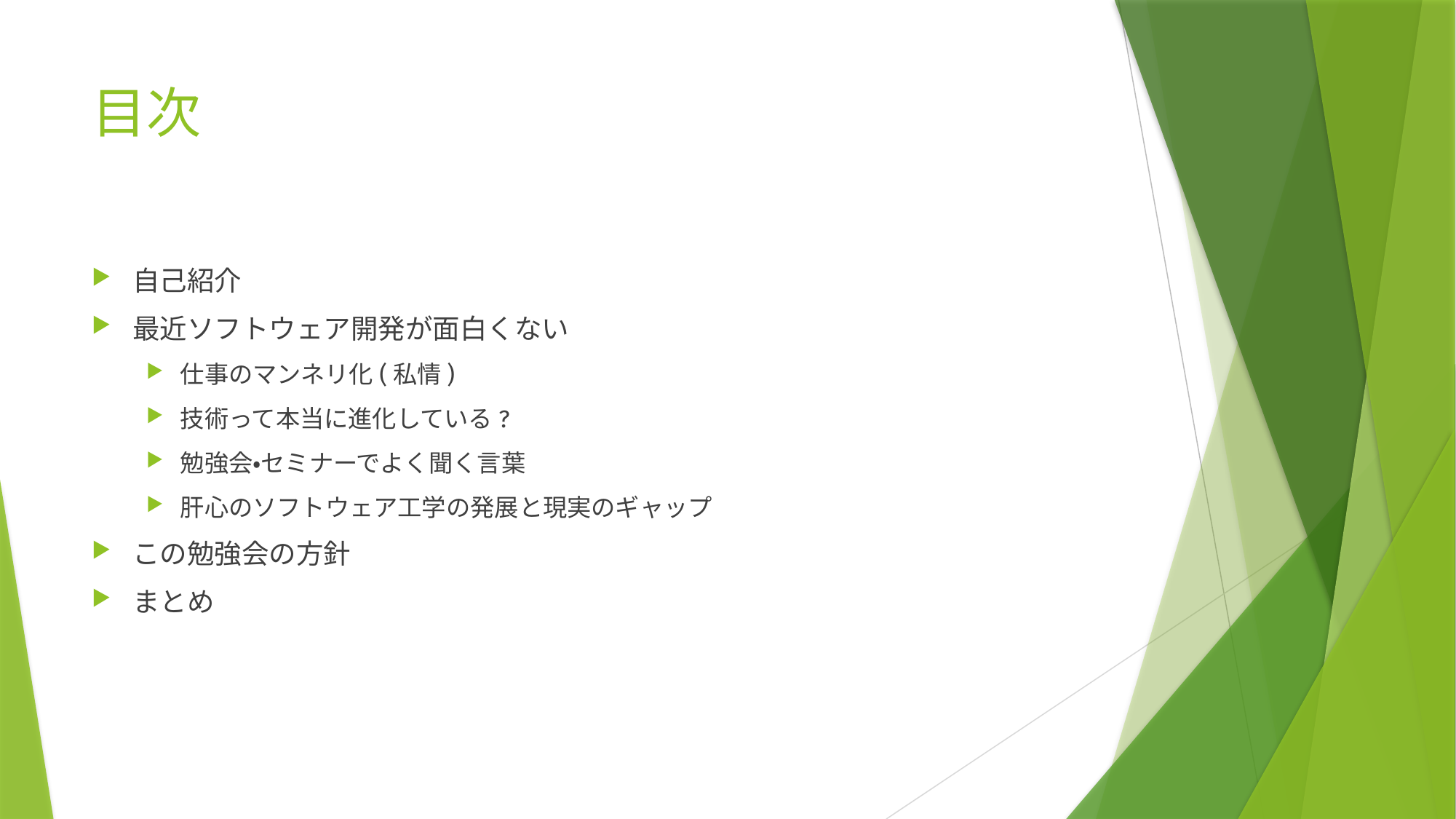

# 目次
自己紹介
最近ソフトウェア開発が面白くない
仕事のマンネリ化(私情)
技術って本当に進化している?
勉強会・セミナーでよく聞く言葉
肝心のソフトウェア工学の発展と現実のギャップ
この勉強会の方針
まとめ